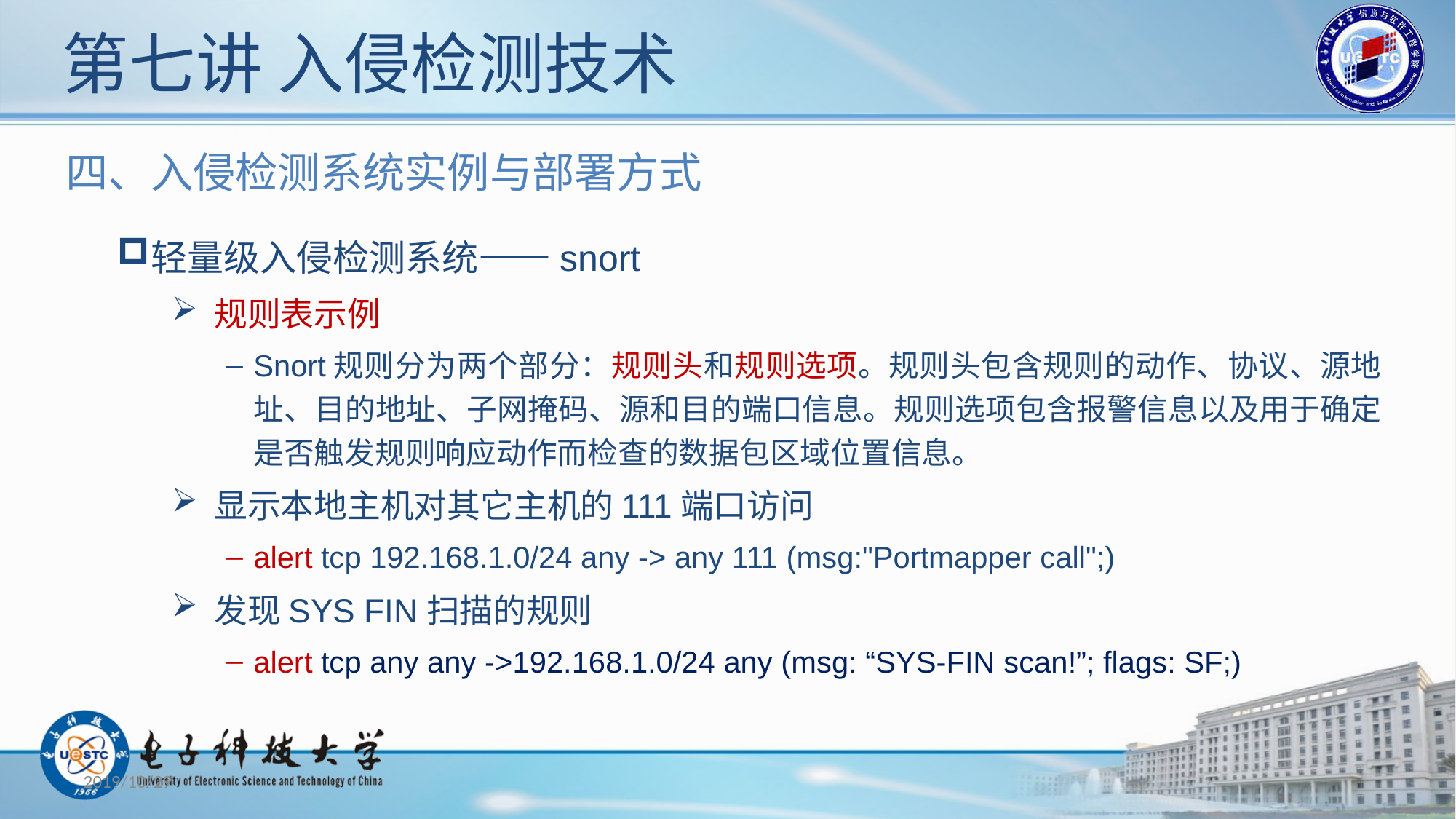

# 第七讲 入侵检测技术
四、入侵检测系统实例与部署方式
轻量级入侵检测系统——snort
 规则表示例
Snort规则分为两个部分：规则头和规则选项。规则头包含规则的动作、协议、源地址、目的地址、子网掩码、源和目的端口信息。规则选项包含报警信息以及用于确定是否触发规则响应动作而检查的数据包区域位置信息。
 显示本地主机对其它主机的111端口访问
alert tcp 192.168.1.0/24 any -> any 111 (msg:"Portmapper call";)
 发现SYS FIN扫描的规则
alert tcp any any ->192.168.1.0/24 any (msg: “SYS-FIN scan!”; flags: SF;)
2019/10/29